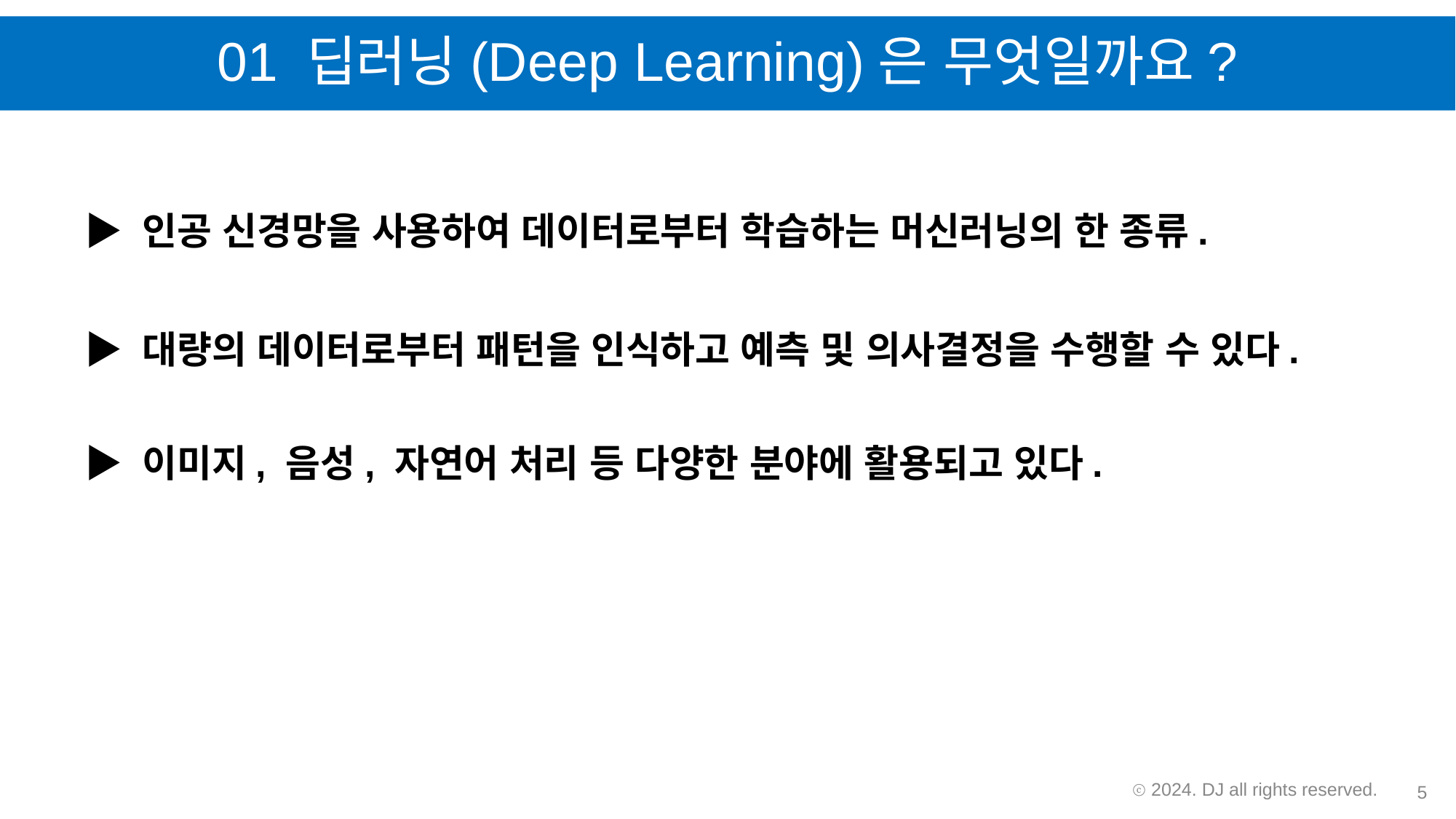

# 01 딥러닝(Deep Learning)은 무엇일까요?
▶ 인공 신경망을 사용하여 데이터로부터 학습하는 머신러닝의 한 종류.
▶ 대량의 데이터로부터 패턴을 인식하고 예측 및 의사결정을 수행할 수 있다.
▶ 이미지, 음성, 자연어 처리 등 다양한 분야에 활용되고 있다.
ⓒ 2024. DJ all rights reserved.
5